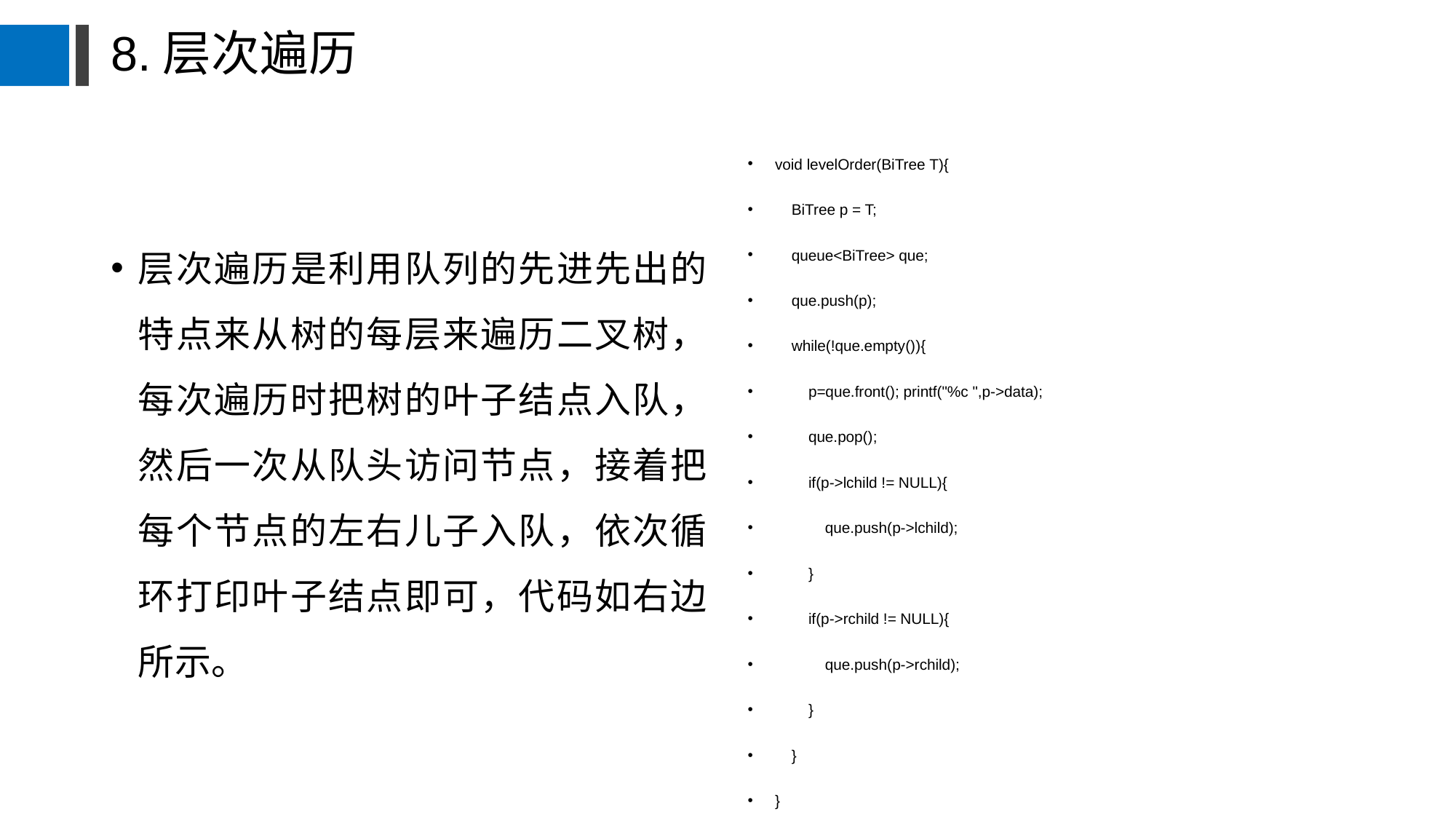

# 8.层次遍历
void levelOrder(BiTree T){
    BiTree p = T;
    queue<BiTree> que;
    que.push(p);
    while(!que.empty()){
        p=que.front(); printf("%c ",p->data);
        que.pop();
        if(p->lchild != NULL){
            que.push(p->lchild);
        }
        if(p->rchild != NULL){
            que.push(p->rchild);
        }
    }
}
层次遍历是利用队列的先进先出的特点来从树的每层来遍历二叉树，每次遍历时把树的叶子结点入队，然后一次从队头访问节点，接着把每个节点的左右儿子入队，依次循环打印叶子结点即可，代码如右边所示。